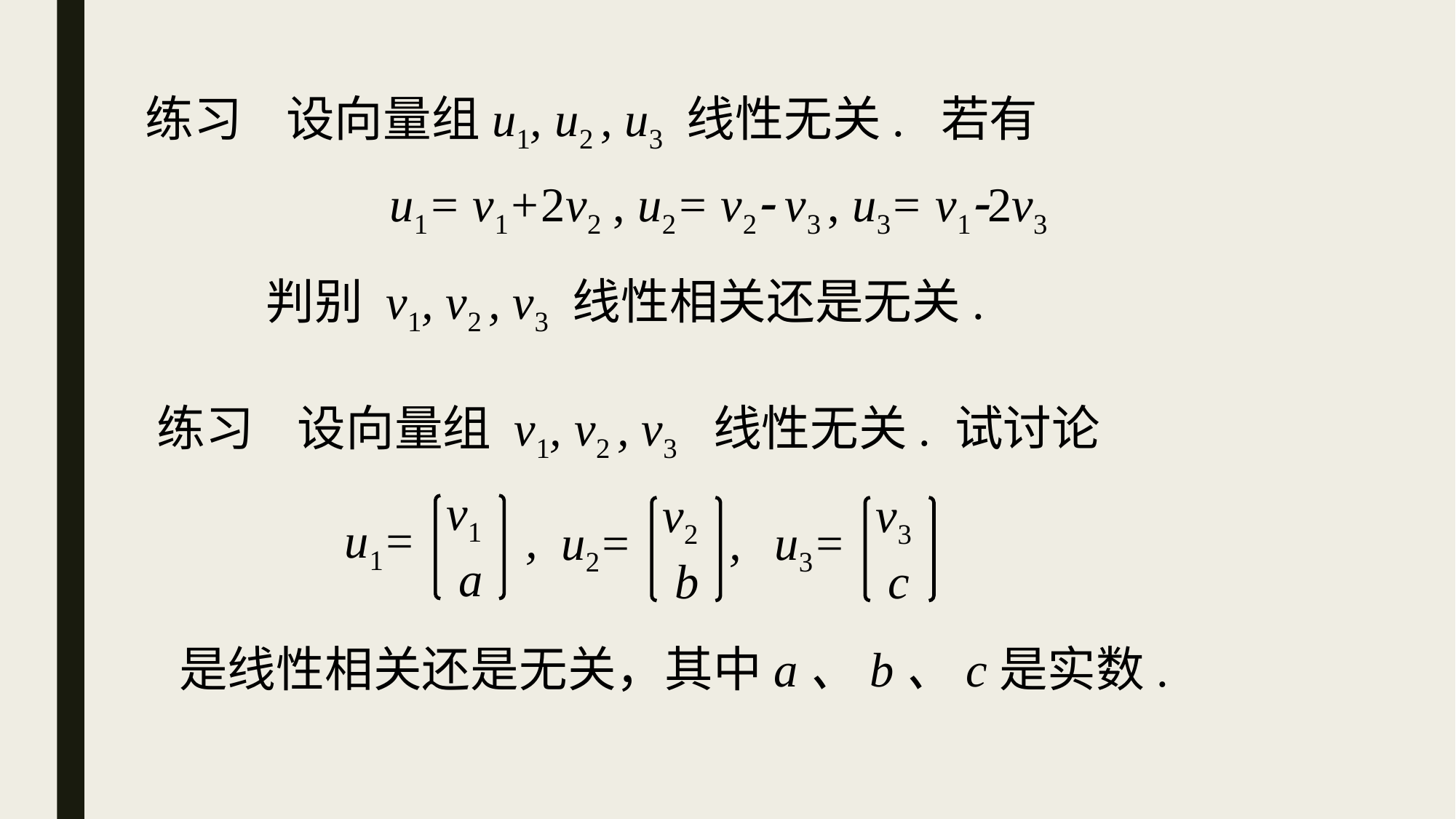

练习    设向量组u1, u2 , u3 线性无关.  若有

          判别 v1, v2 , v3 线性相关还是无关.
 u1= v1+2v2 , u2= v2− v3 , u3= v1−2v3
练习    设向量组 v1, v2 , v3  线性无关. 试讨论

 是线性相关还是无关，其中a、b、c是实数.
v1
 a
v2
 b
v3
 c

u1=         ,
u2=        ,
u3=